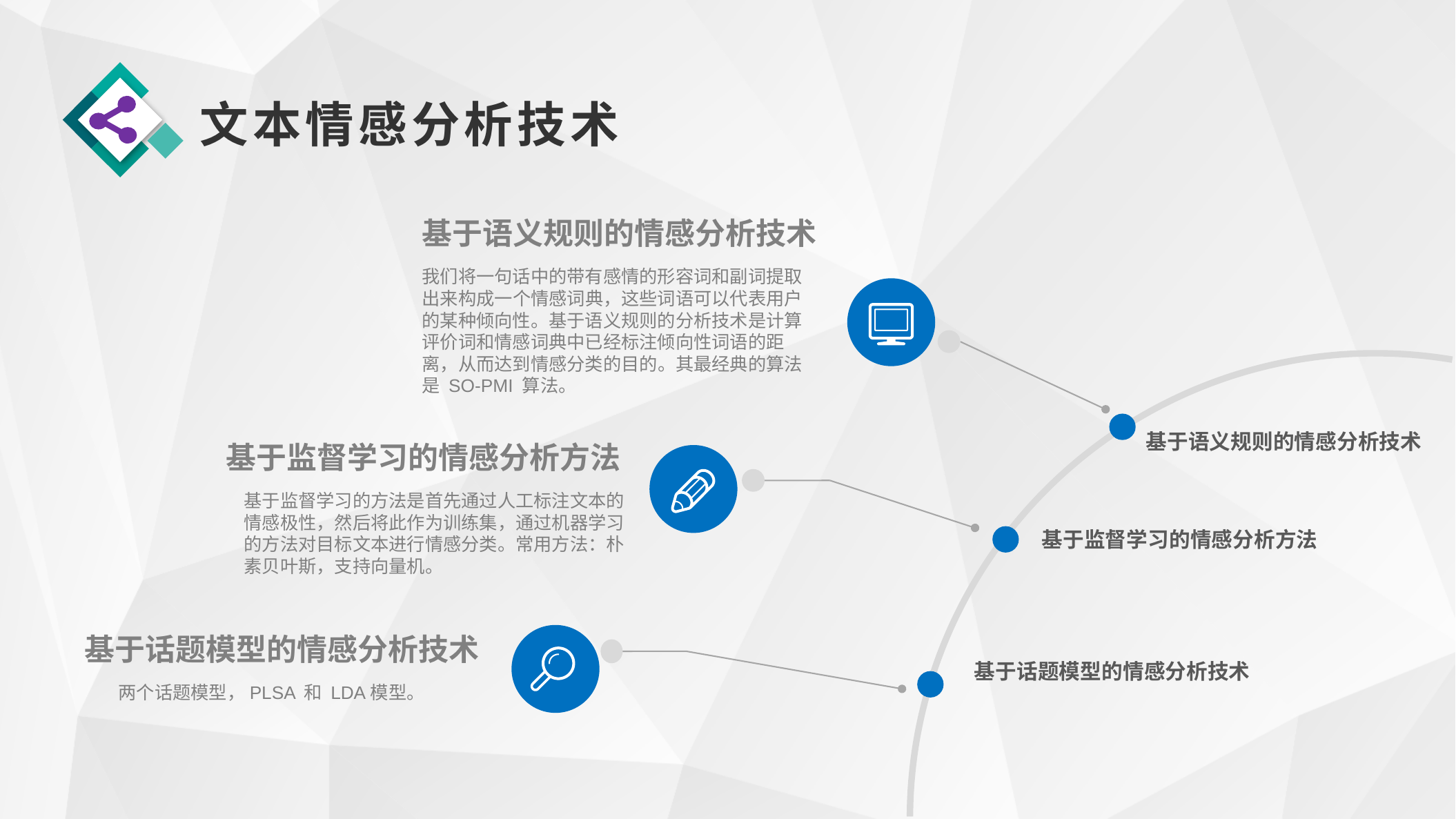

文本情感分析技术

基于语义规则的情感分析技术
我们将一句话中的带有感情的形容词和副词提取出来构成一个情感词典，这些词语可以代表用户的某种倾向性。基于语义规则的分析技术是计算评价词和情感词典中已经标注倾向性词语的距离，从而达到情感分类的目的。其最经典的算法是 SO-PMI 算法。

基于语义规则的情感分析技术
基于监督学习的情感分析方法
基于监督学习的方法是首先通过人工标注文本的情感极性，然后将此作为训练集，通过机器学习的方法对目标文本进行情感分类。常用方法：朴素贝叶斯，支持向量机。

基于监督学习的情感分析方法

基于话题模型的情感分析技术
          两个话题模型，PLSA 和 LDA模型。

基于话题模型的情感分析技术